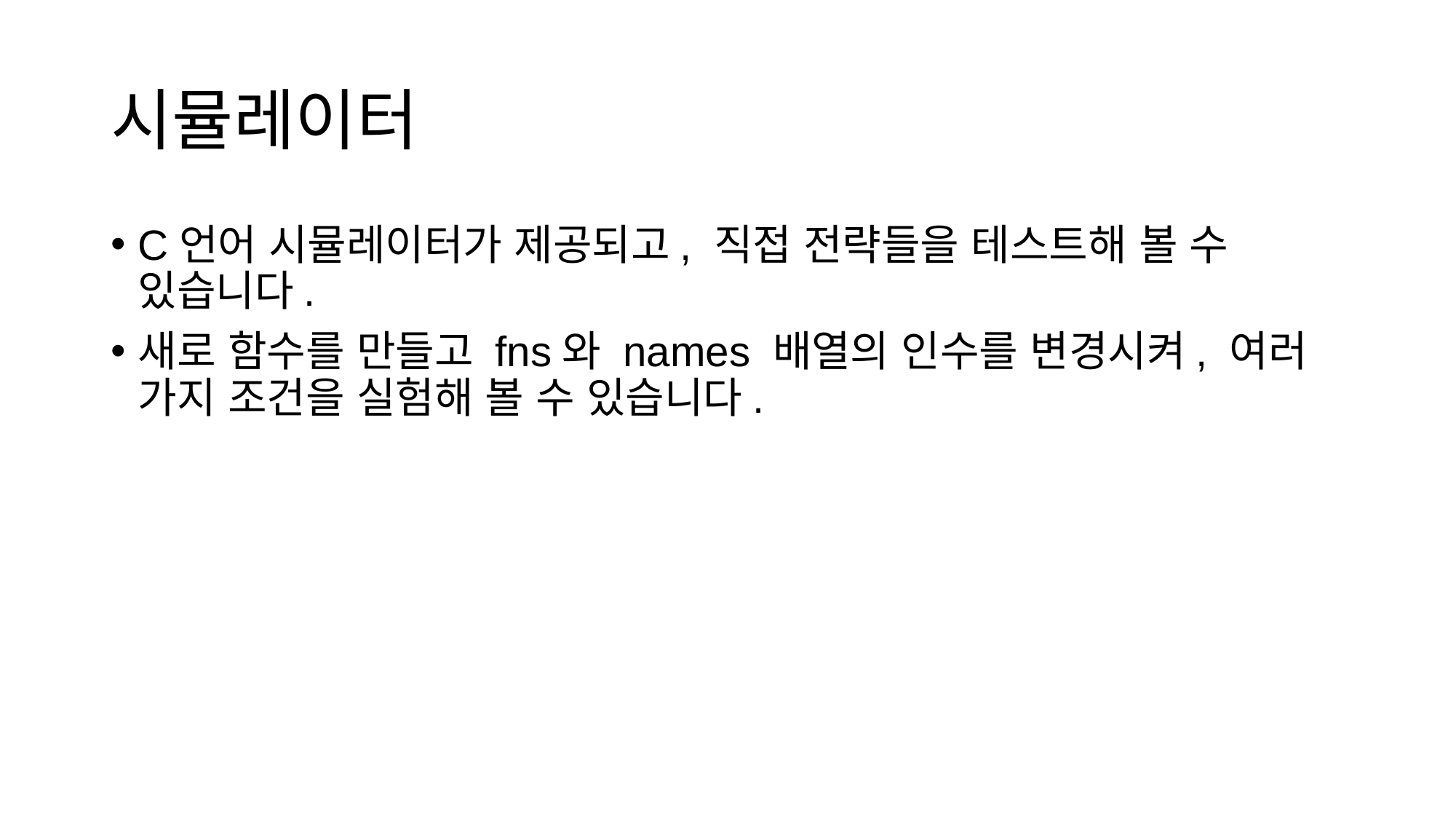

# 시뮬레이터
C언어 시뮬레이터가 제공되고, 직접 전략들을 테스트해 볼 수 있습니다.
새로 함수를 만들고 fns와 names 배열의 인수를 변경시켜, 여러 가지 조건을 실험해 볼 수 있습니다.